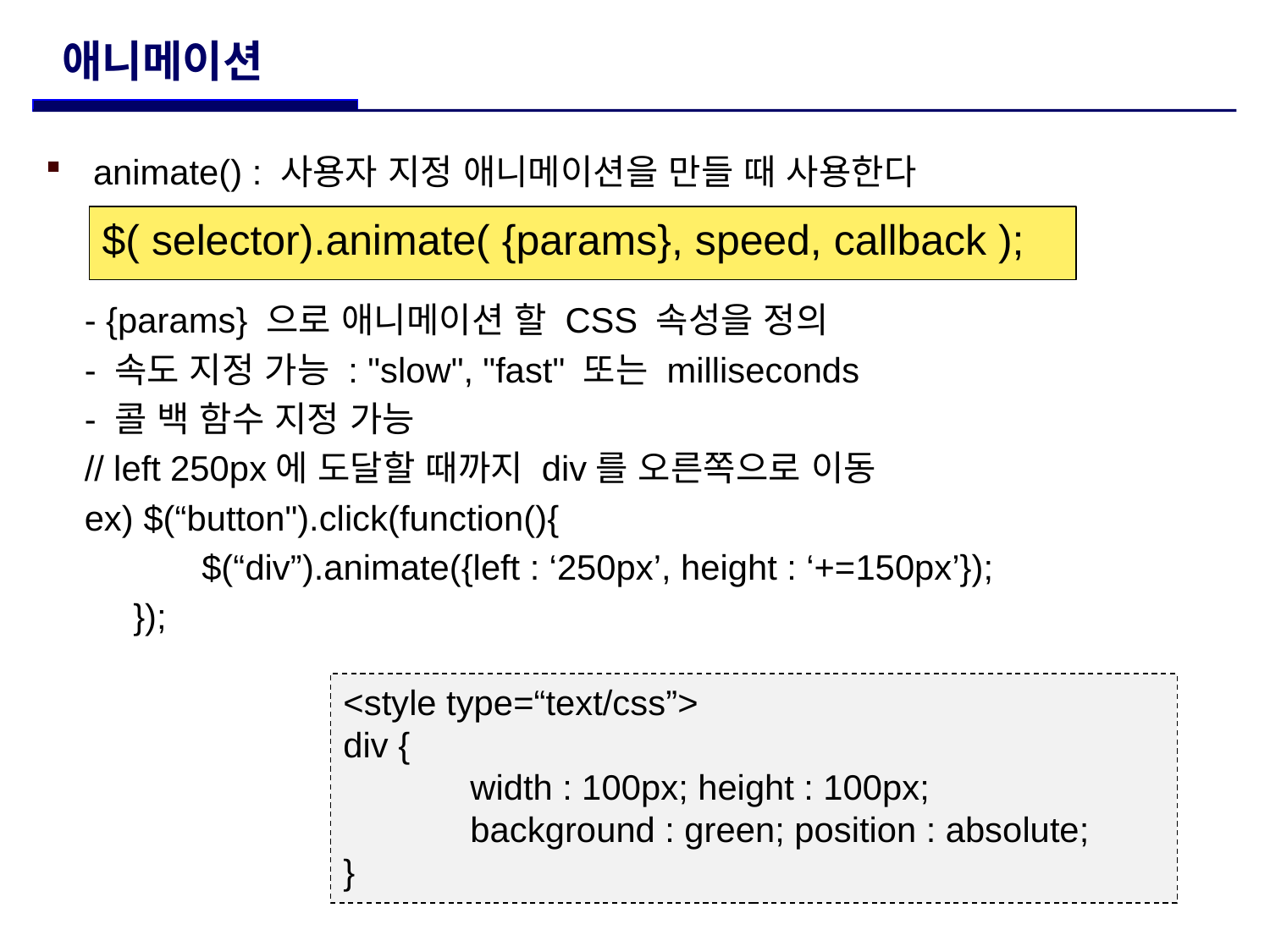

# 애니메이션
animate() : 사용자 지정 애니메이션을 만들 때 사용한다

    - {params} 으로 애니메이션 할 CSS 속성을 정의
    - 속도 지정 가능 : "slow", "fast" 또는 milliseconds
    - 콜 백 함수 지정 가능
    // left 250px에 도달할 때까지 div를 오른쪽으로 이동
    ex) $(“button").click(function(){
	   $(“div”).animate({left : ‘250px’, height : ‘+=150px’});
         });
$( selector).animate( {params}, speed, callback );
<style type=“text/css”>
div {
	width : 100px; height : 100px;
	background : green; position : absolute;
}